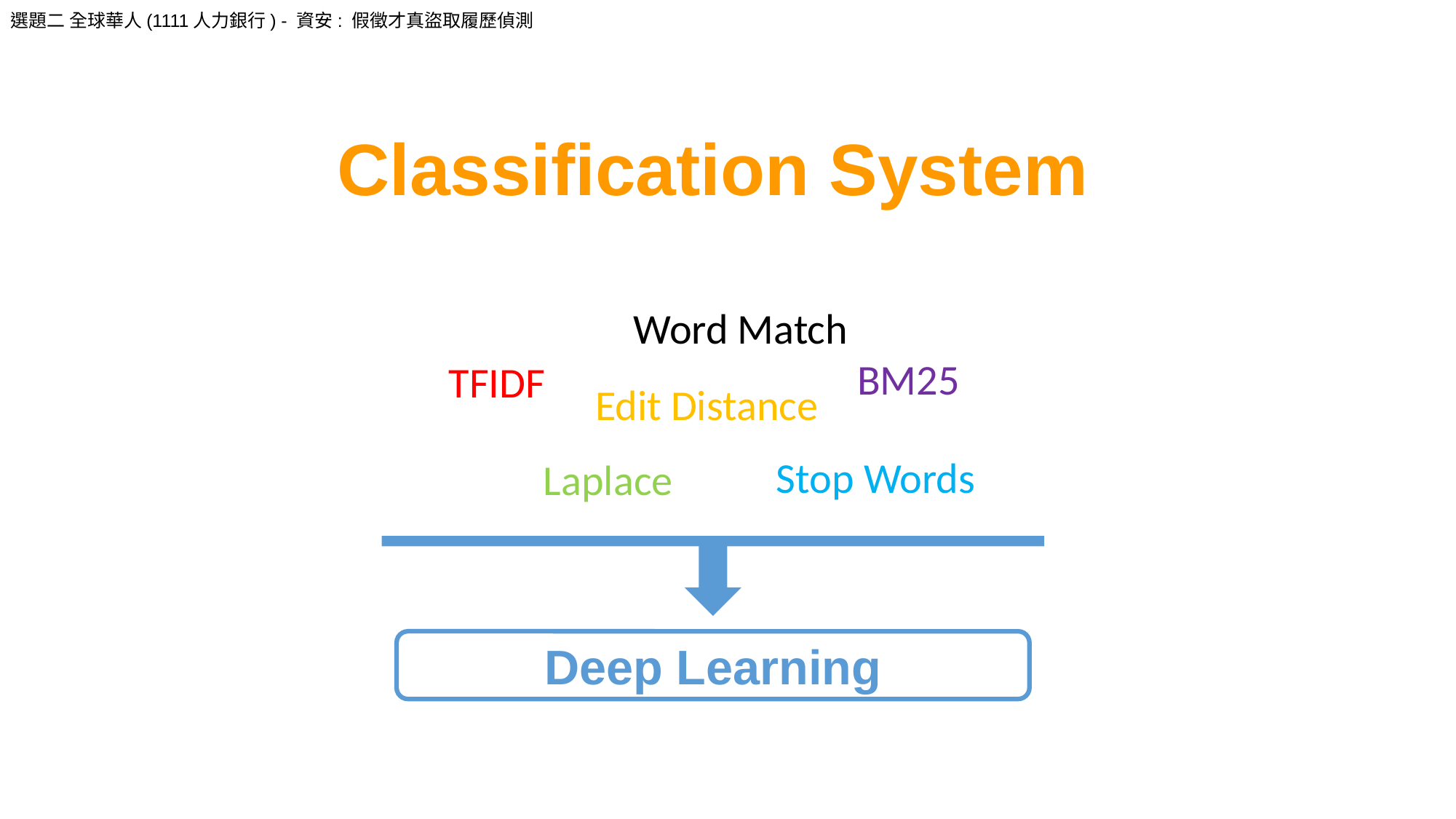

選題二 全球華人(1111人力銀行) - 資安: 假徵才真盜取履歷偵測
Classification System
Word Match
BM25
TFIDF
Edit Distance
Stop Words
Laplace

Deep Learning